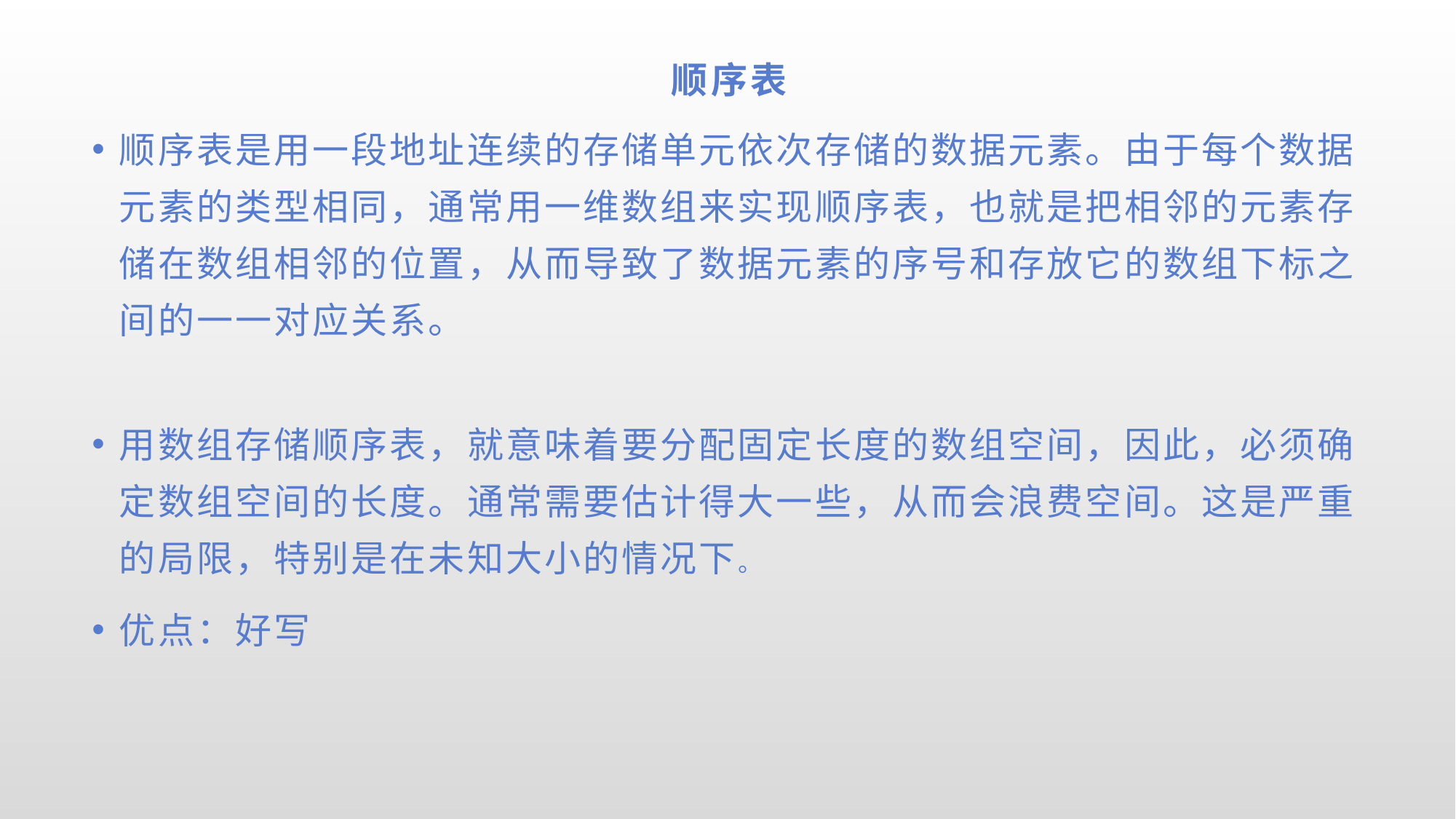

# 顺序表
顺序表是用一段地址连续的存储单元依次存储的数据元素。由于每个数据元素的类型相同，通常用一维数组来实现顺序表，也就是把相邻的元素存储在数组相邻的位置，从而导致了数据元素的序号和存放它的数组下标之间的一一对应关系。

用数组存储顺序表，就意味着要分配固定长度的数组空间，因此，必须确定数组空间的长度。通常需要估计得大一些，从而会浪费空间。这是严重的局限，特别是在未知大小的情况下。
优点：好写